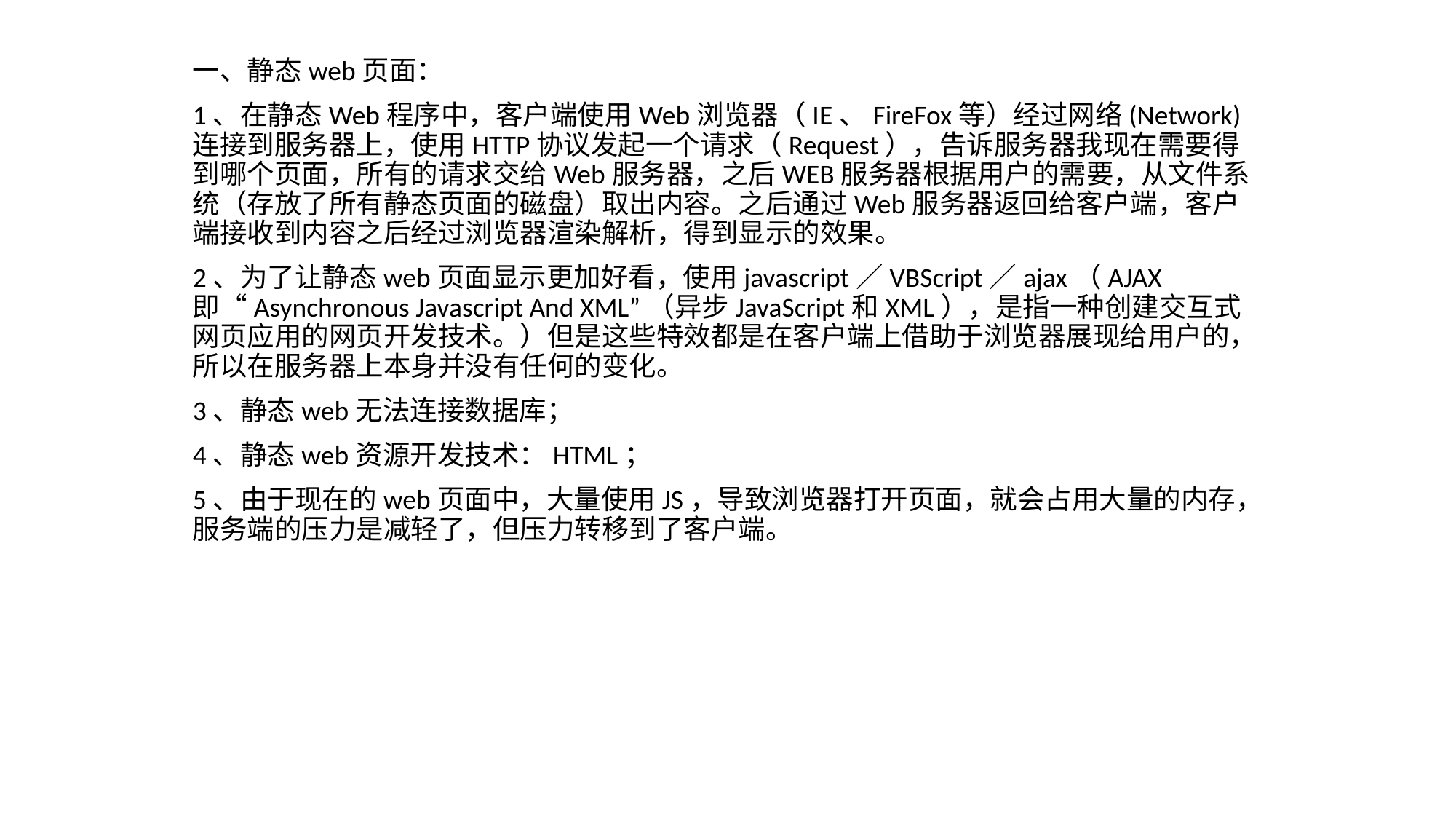

一、静态web页面：
1、在静态Web程序中，客户端使用Web浏览器（IE、FireFox等）经过网络(Network)连接到服务器上，使用HTTP协议发起一个请求（Request），告诉服务器我现在需要得到哪个页面，所有的请求交给Web服务器，之后WEB服务器根据用户的需要，从文件系统（存放了所有静态页面的磁盘）取出内容。之后通过Web服务器返回给客户端，客户端接收到内容之后经过浏览器渲染解析，得到显示的效果。
2、为了让静态web页面显示更加好看，使用javascript／VBScript／ajax（AJAX即“Asynchronous Javascript And XML”（异步JavaScript和XML），是指一种创建交互式网页应用的网页开发技术。）但是这些特效都是在客户端上借助于浏览器展现给用户的，所以在服务器上本身并没有任何的变化。
3、静态web无法连接数据库；
4、静态web资源开发技术：HTML；
5、由于现在的web页面中，大量使用JS，导致浏览器打开页面，就会占用大量的内存，服务端的压力是减轻了，但压力转移到了客户端。